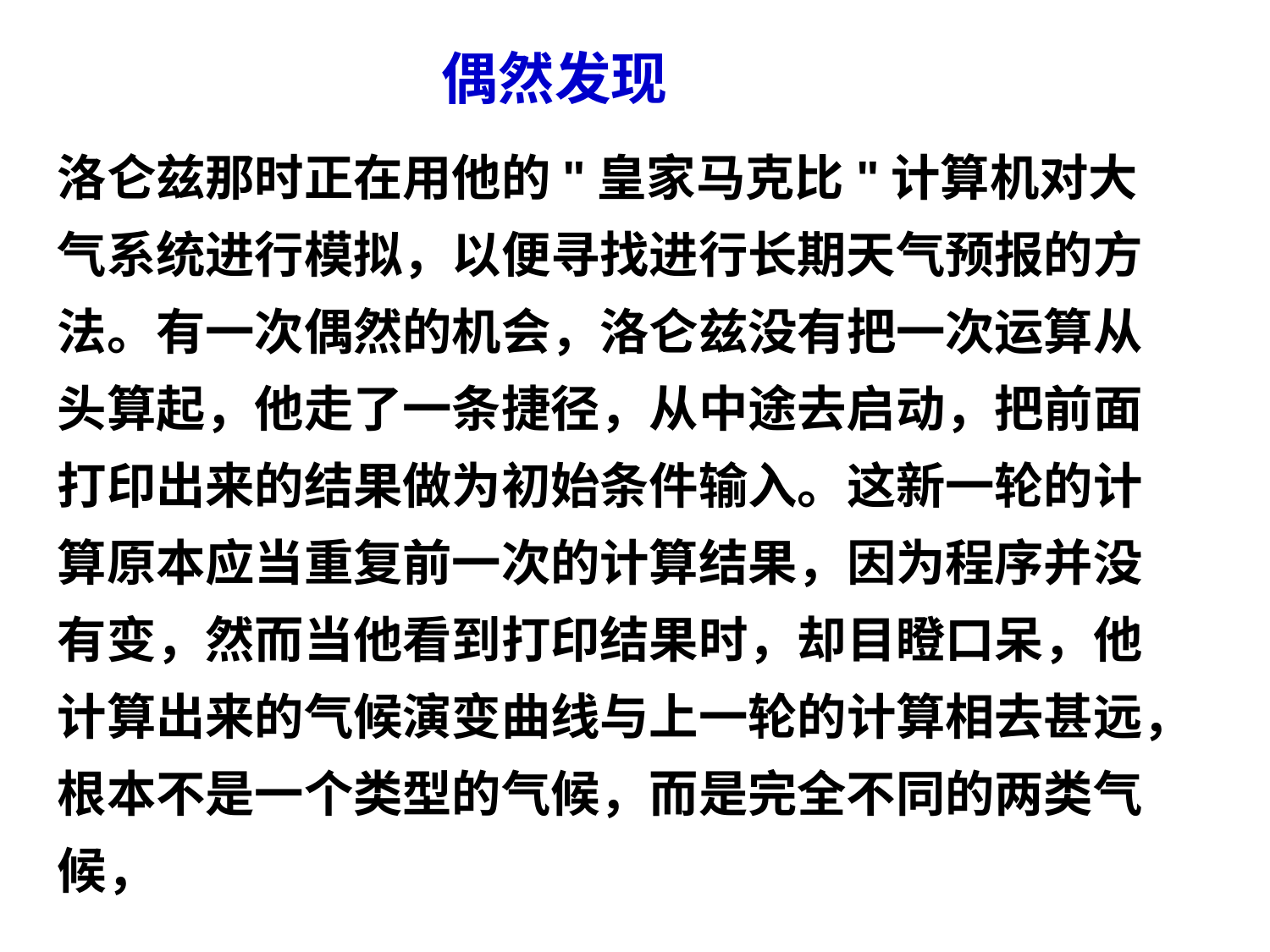

偶然发现
洛仑兹那时正在用他的"皇家马克比"计算机对大气系统进行模拟，以便寻找进行长期天气预报的方法。有一次偶然的机会，洛仑兹没有把一次运算从头算起，他走了一条捷径，从中途去启动，把前面打印出来的结果做为初始条件输入。这新一轮的计算原本应当重复前一次的计算结果，因为程序并没有变，然而当他看到打印结果时，却目瞪口呆，他计算出来的气候演变曲线与上一轮的计算相去甚远，根本不是一个类型的气候，而是完全不同的两类气候，